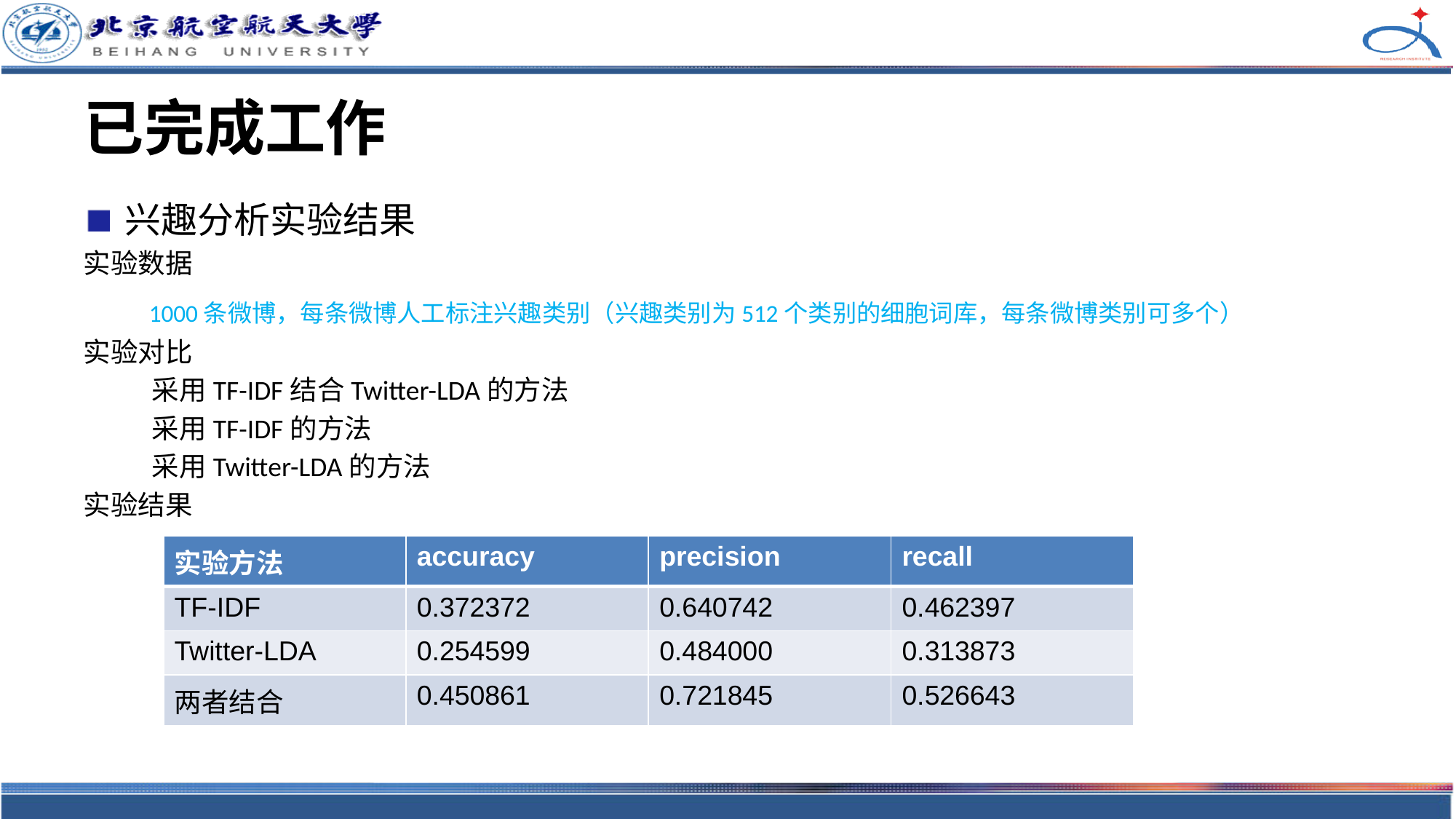

# 已完成工作
兴趣分析实验结果
实验数据
        1000条微博，每条微博人工标注兴趣类别（兴趣类别为512个类别的细胞词库，每条微博类别可多个）
实验对比
          采用TF-IDF结合Twitter-LDA的方法
          采用TF-IDF的方法
          采用Twitter-LDA的方法
实验结果

| 实验方法 | accuracy | precision | recall |
| --- | --- | --- | --- |
| TF-IDF | 0.372372 | 0.640742 | 0.462397 |
| Twitter-LDA | 0.254599 | 0.484000 | 0.313873 |
| 两者结合 | 0.450861 | 0.721845 | 0.526643 |